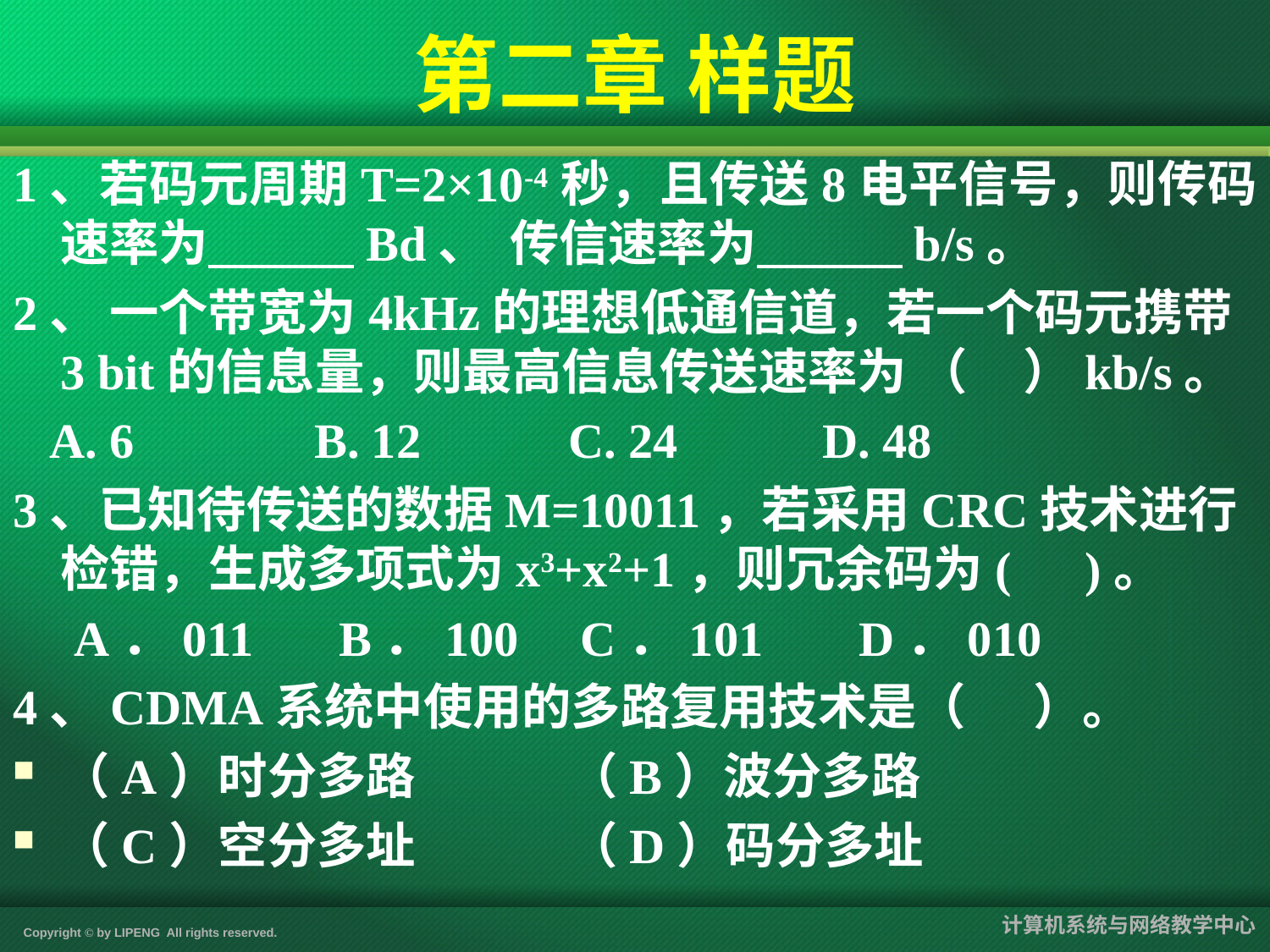

# 第二章 样题
1、若码元周期T=2×10-4秒，且传送8电平信号，则传码速率为             Bd、  传信速率为             b/s。
2、 一个带宽为4kHz的理想低通信道，若一个码元携带3 bit的信息量，则最高信息传送速率为 （     ）kb/s。
   A. 6            	B. 12          	C. 24           	D. 48
3、已知待传送的数据M=10011，若采用CRC技术进行检错，生成多项式为x3+x2+1，则冗余码为(      )。
     A．011	  B．100	 C．101	   D．010
4、CDMA系统中使用的多路复用技术是（      ）。
（A）时分多路		（B）波分多路
（C）空分多址  		（D）码分多址